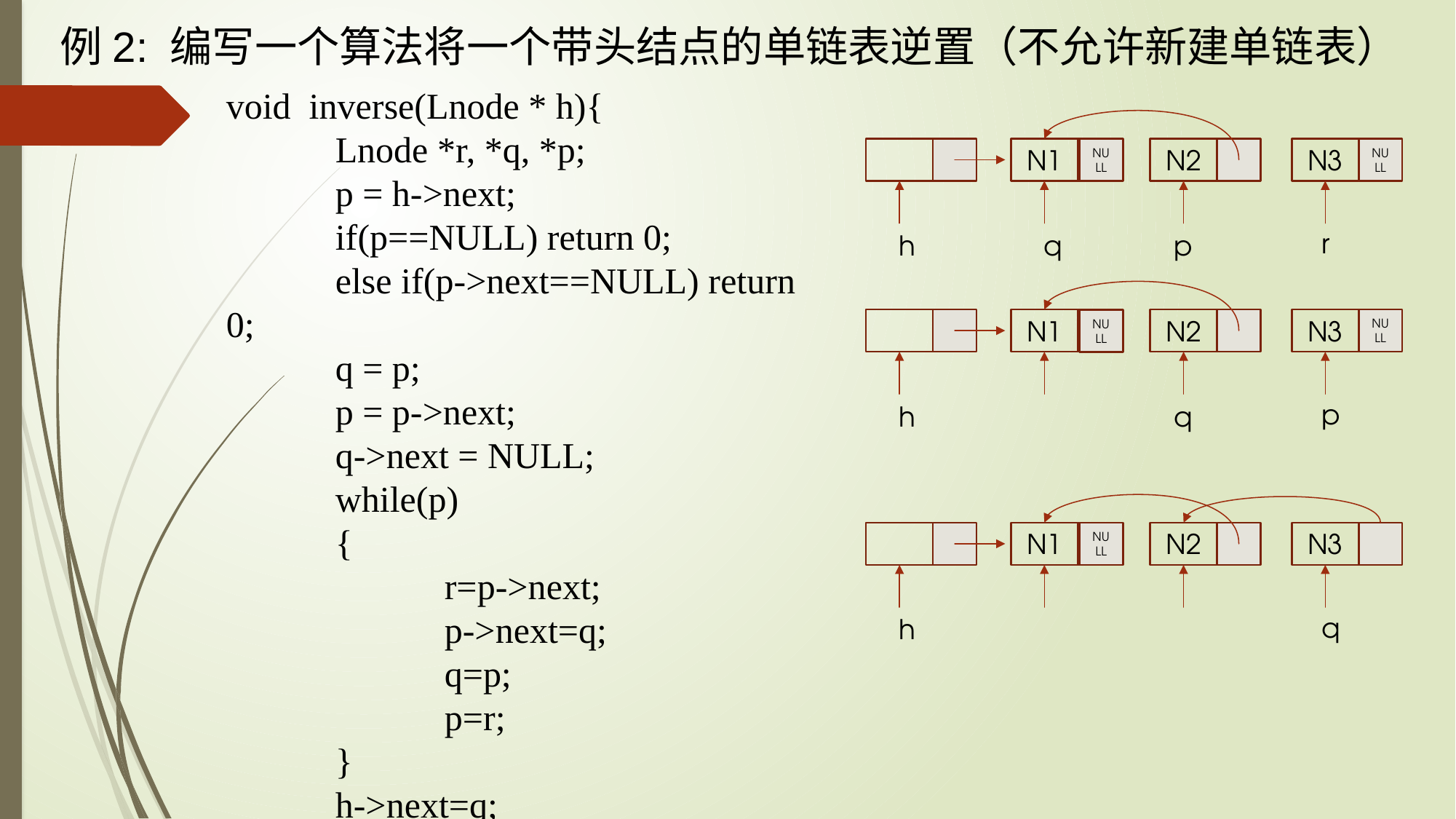

例2: 编写一个算法将一个带头结点的单链表逆置（不允许新建单链表）
void  inverse(Lnode * h){
	Lnode *r, *q, *p;
	p = h->next;
	if(p==NULL) return 0;
	else if(p->next==NULL) return 0;
	q = p;
	p = p->next;
	q->next = NULL;
	while(p)
	{
		r=p->next;
		p->next=q;
		q=p;
		p=r;
	}
	h->next=q;
}

h
N1

q
N2

N3
NULL
NULL
p
r

h
N1

N2

N3
NULL
NULL
q
p

h
N1

N2

N3

NULL

q